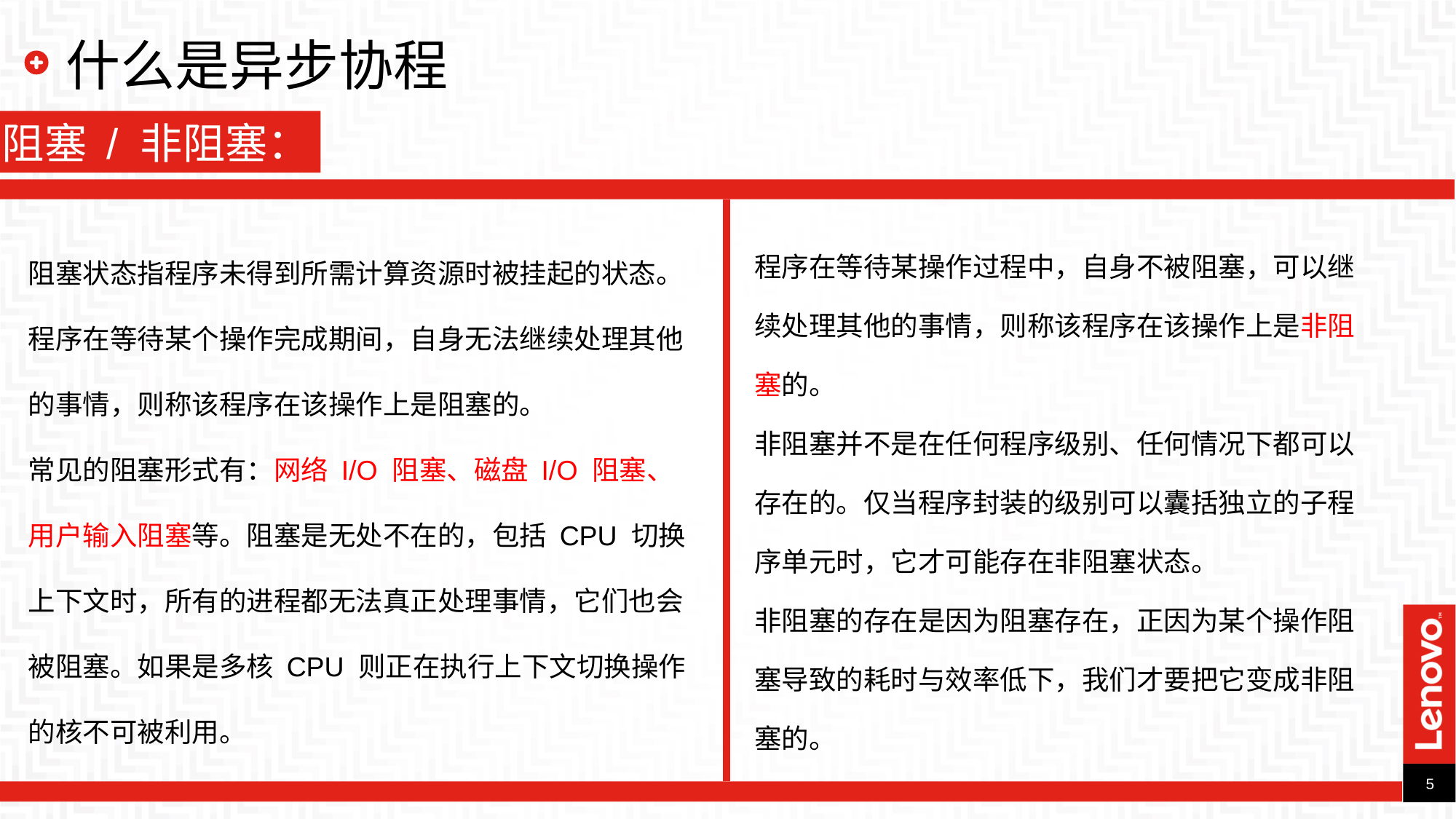

# 什么是异步协程
阻塞 / 非阻塞：

阻塞状态指程序未得到所需计算资源时被挂起的状态。程序在等待某个操作完成期间，自身无法继续处理其他的事情，则称该程序在该操作上是阻塞的。
常见的阻塞形式有：网络 I/O 阻塞、磁盘 I/O 阻塞、用户输入阻塞等。阻塞是无处不在的，包括 CPU 切换上下文时，所有的进程都无法真正处理事情，它们也会被阻塞。如果是多核 CPU 则正在执行上下文切换操作的核不可被利用。
程序在等待某操作过程中，自身不被阻塞，可以继续处理其他的事情，则称该程序在该操作上是非阻塞的。
非阻塞并不是在任何程序级别、任何情况下都可以存在的。仅当程序封装的级别可以囊括独立的子程序单元时，它才可能存在非阻塞状态。
非阻塞的存在是因为阻塞存在，正因为某个操作阻塞导致的耗时与效率低下，我们才要把它变成非阻塞的。